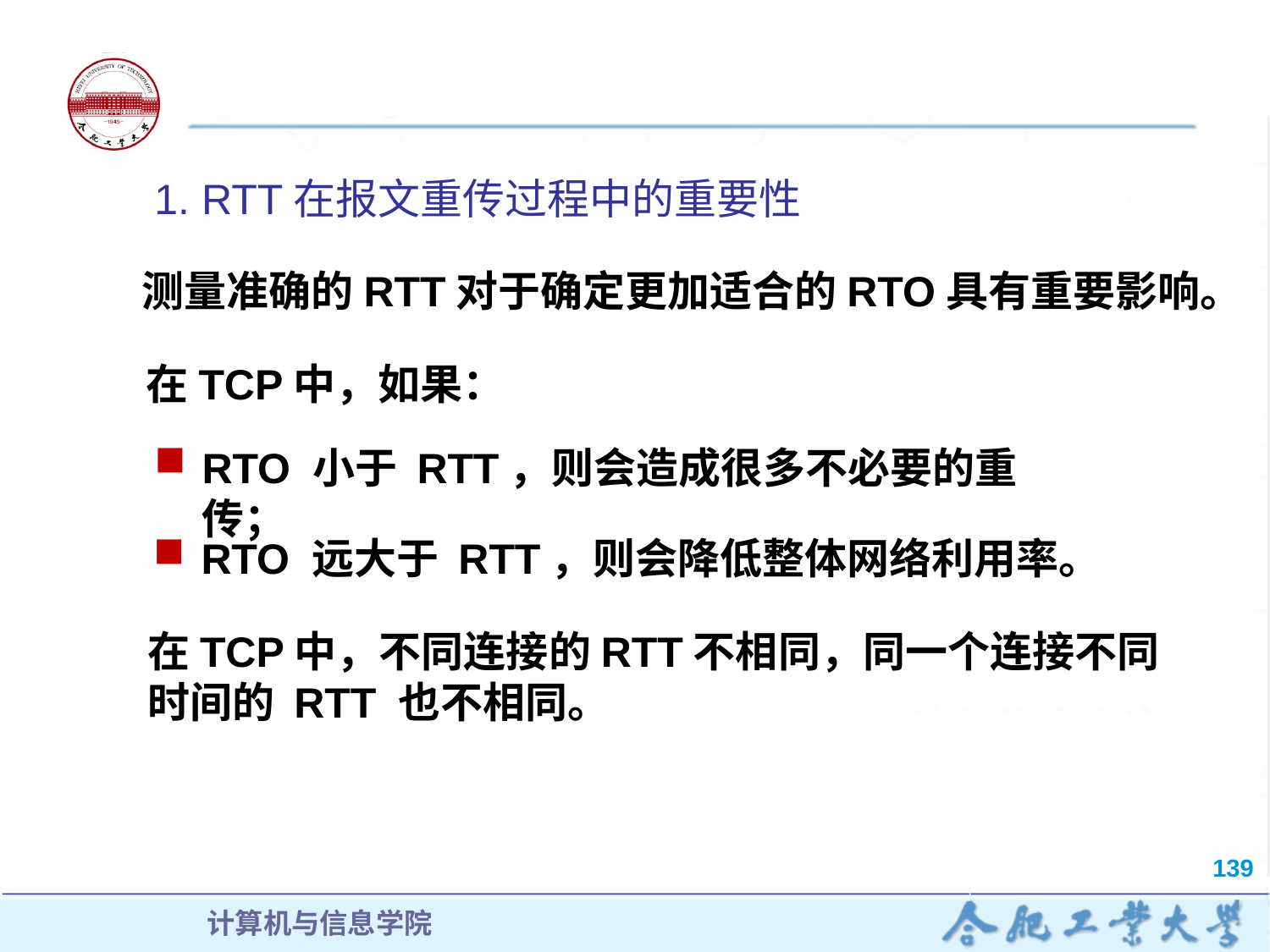

1. RTT在报文重传过程中的重要性
测量准确的RTT对于确定更加适合的RTO具有重要影响。
在TCP中，如果：
RTO 小于 RTT，则会造成很多不必要的重传；
RTO 远大于 RTT，则会降低整体网络利用率。
在TCP中，不同连接的RTT不相同，同一个连接不同时间的 RTT 也不相同。